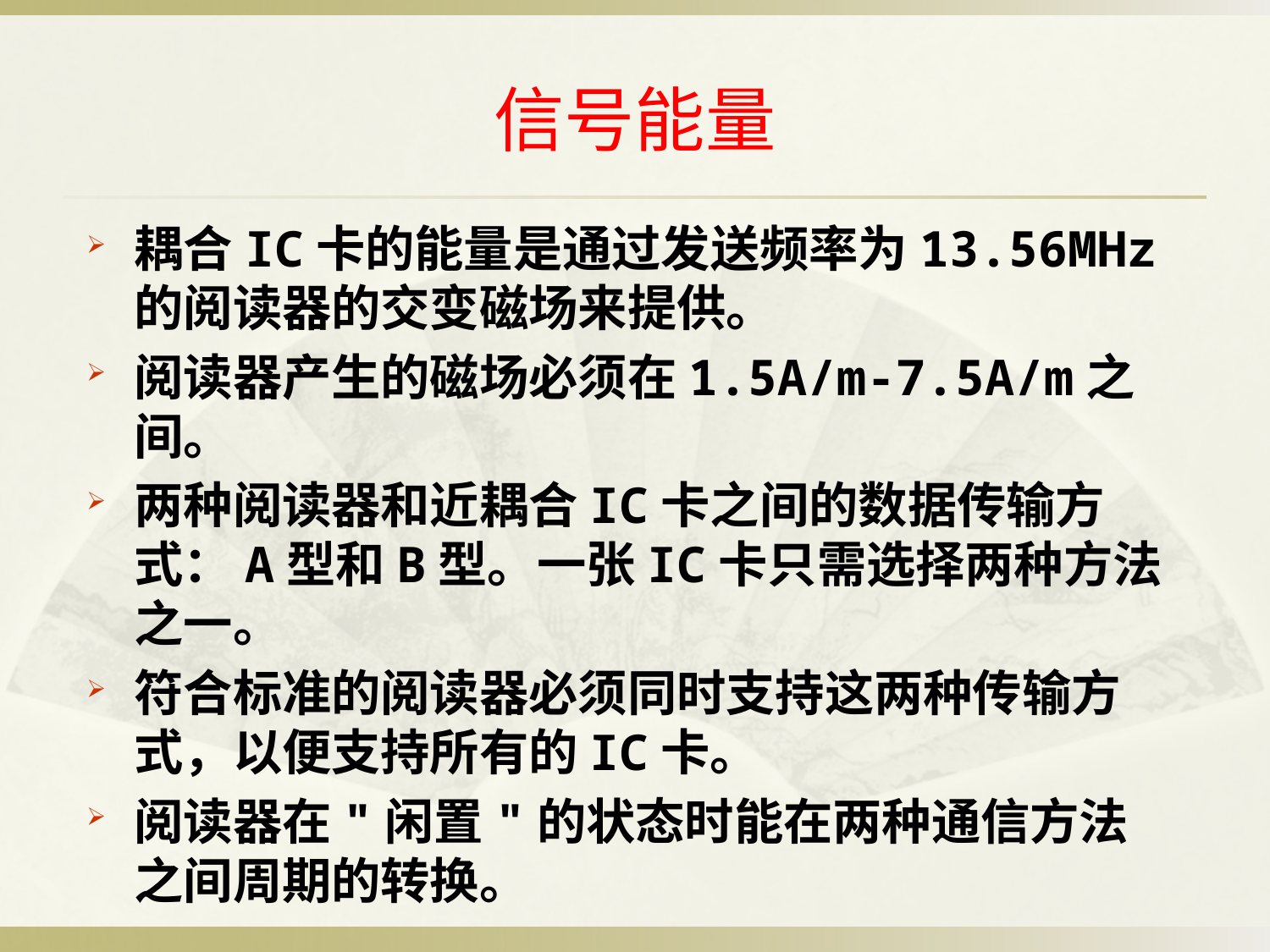

# 信号能量
耦合IC卡的能量是通过发送频率为13.56MHz的阅读器的交变磁场来提供。
阅读器产生的磁场必须在1.5A/m-7.5A/m之间。
两种阅读器和近耦合IC卡之间的数据传输方式：A型和B型。一张IC卡只需选择两种方法之一。
符合标准的阅读器必须同时支持这两种传输方式，以便支持所有的IC卡。
阅读器在"闲置"的状态时能在两种通信方法之间周期的转换。